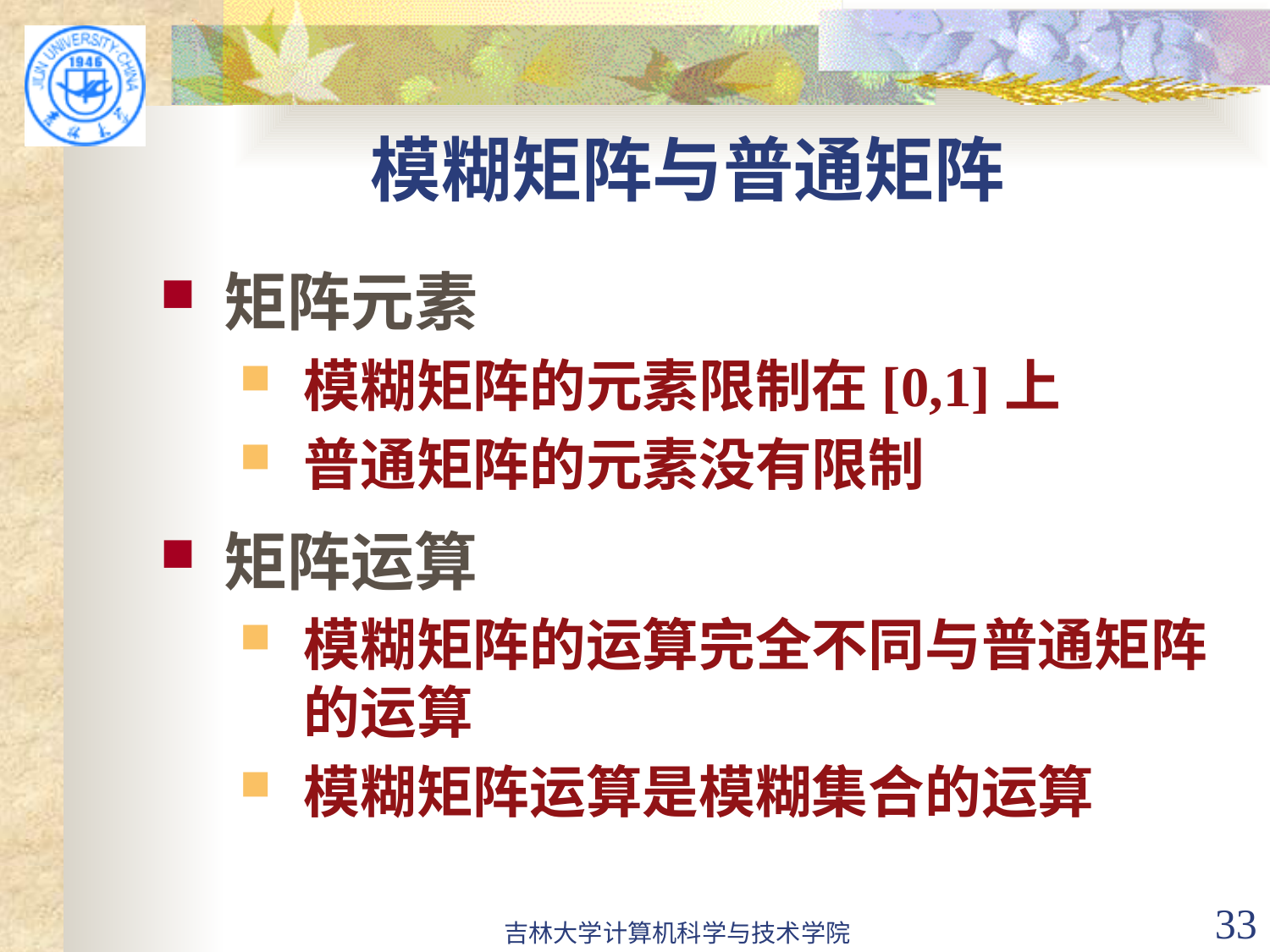

# 模糊矩阵与普通矩阵
矩阵元素
模糊矩阵的元素限制在[0,1]上
普通矩阵的元素没有限制
矩阵运算
模糊矩阵的运算完全不同与普通矩阵的运算
模糊矩阵运算是模糊集合的运算
吉林大学计算机科学与技术学院
33